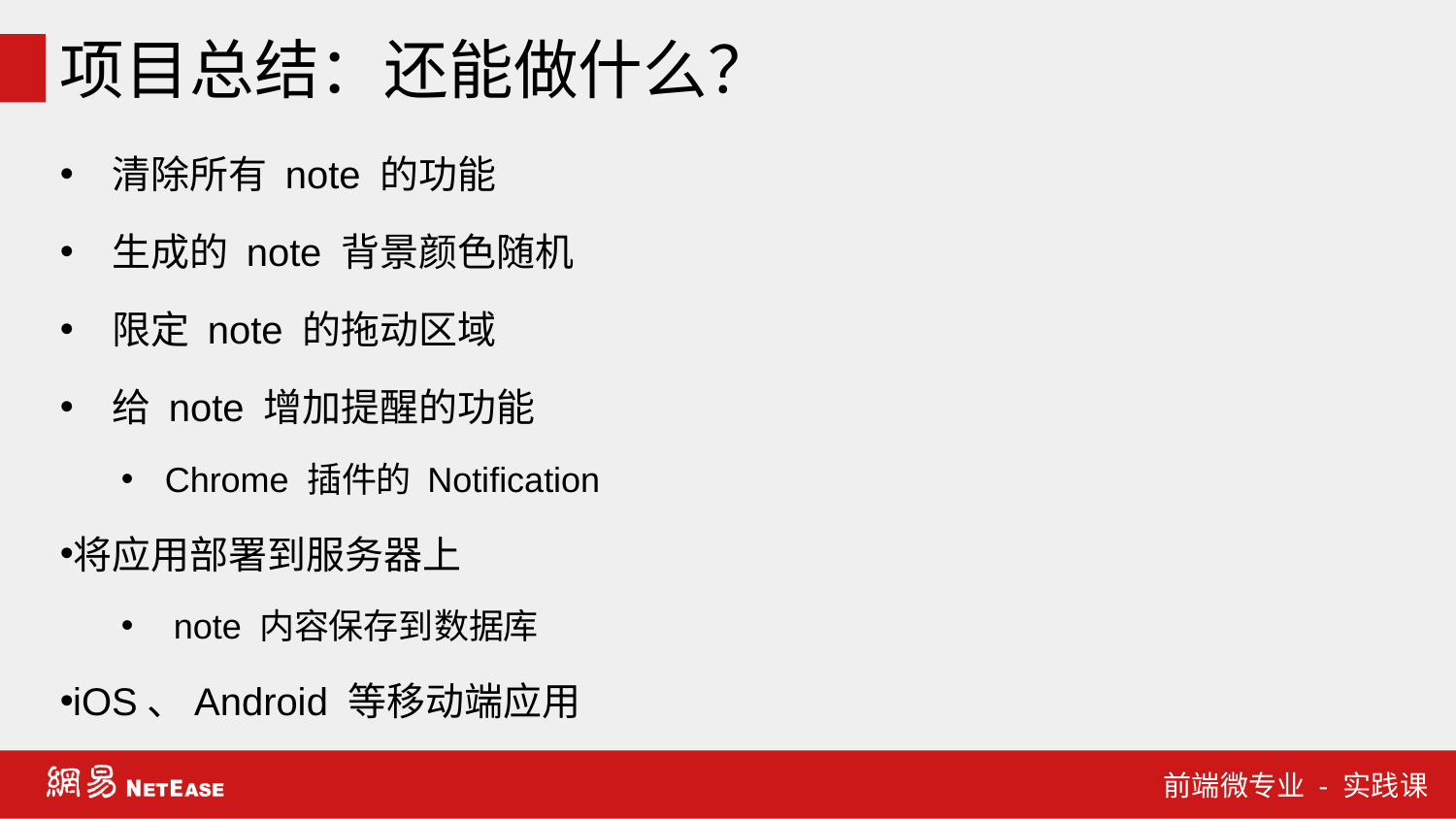

# 项目总结：还能做什么？
清除所有 note 的功能
生成的 note 背景颜色随机
限定 note 的拖动区域
给 note 增加提醒的功能
Chrome 插件的 Notification
将应用部署到服务器上
note 内容保存到数据库
iOS、Android 等移动端应用
前端微专业 - 实践课